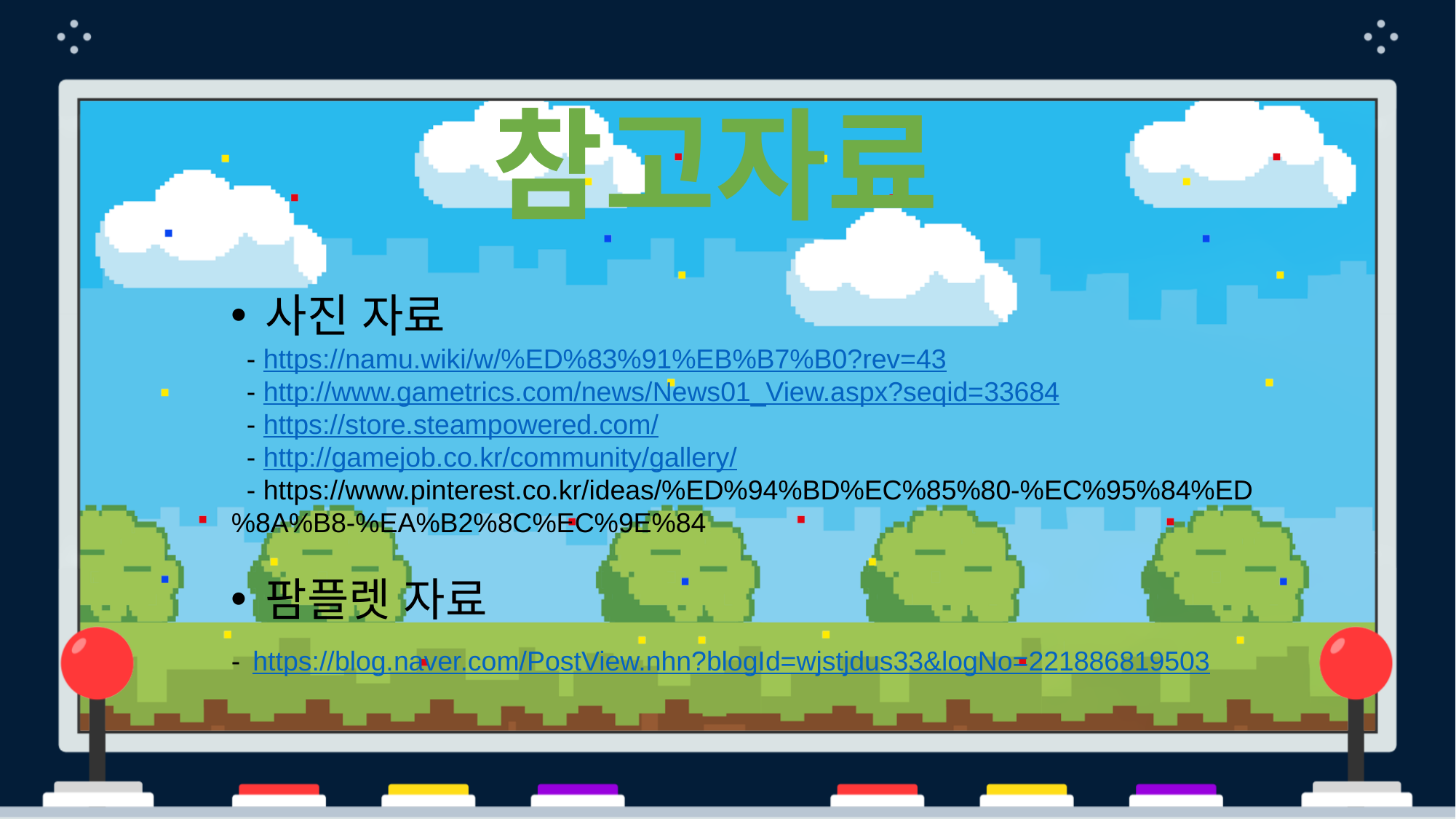

참고자료
사진 자료
  - https://namu.wiki/w/%ED%83%91%EB%B7%B0?rev=43
  - http://www.gametrics.com/news/News01_View.aspx?seqid=33684
  - https://store.steampowered.com/
  - http://gamejob.co.kr/community/gallery/
  - https://www.pinterest.co.kr/ideas/%ED%94%BD%EC%85%80-%EC%95%84%ED%8A%B8-%EA%B2%8C%EC%9E%84

팜플렛 자료
- https://blog.naver.com/PostView.nhn?blogId=wjstjdus33&logNo=221886819503